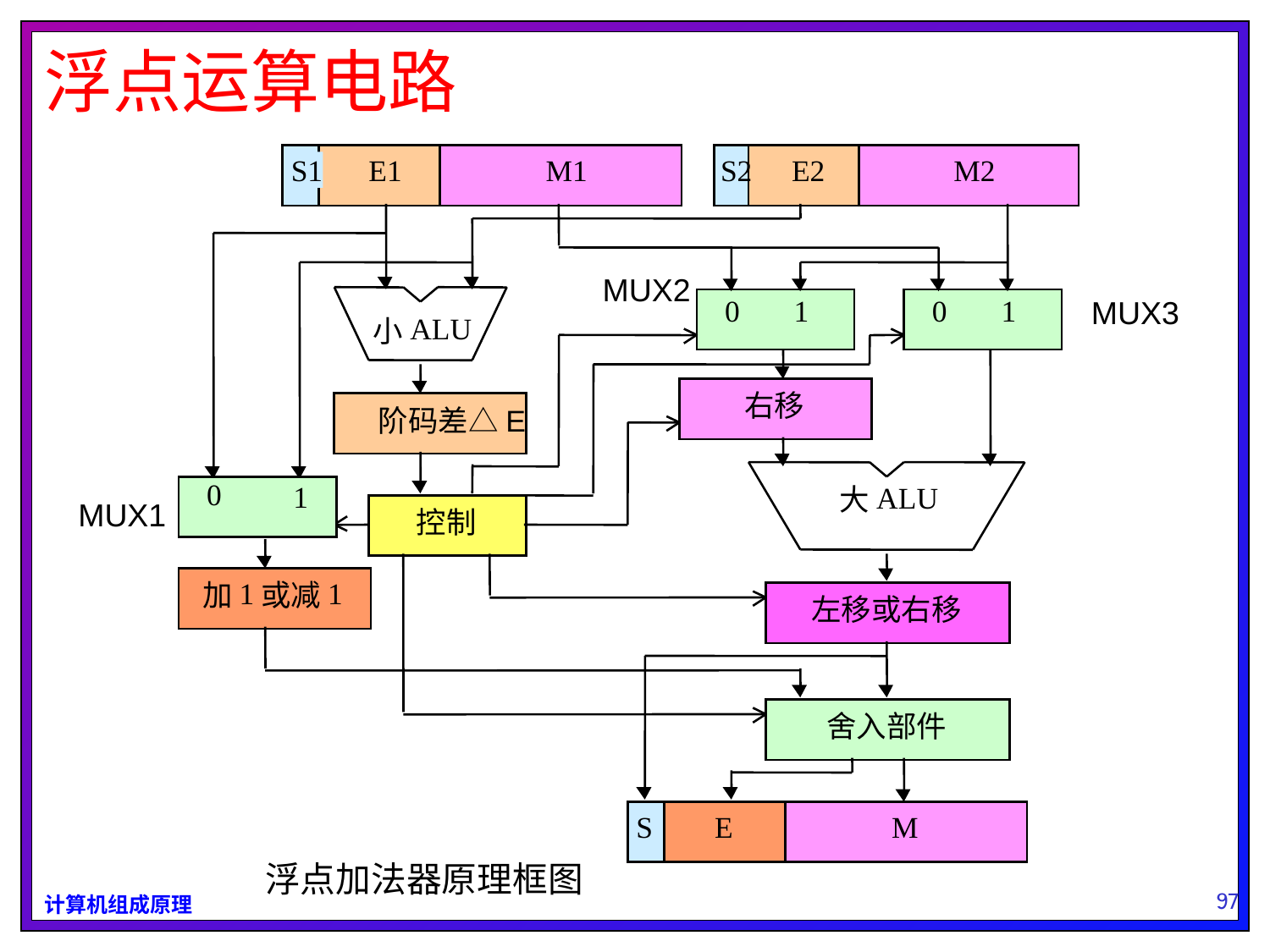

浮点运算电路

S1
E1
M1
S2
E2
M2

0
1
0
1

ALU
小

右移

阶码差△E

0

1
ALU
大

控制

1
1
加
或减

左移或右移

舍入部件

S
E
M
MUX2
MUX3
MUX1
浮点加法器原理框图